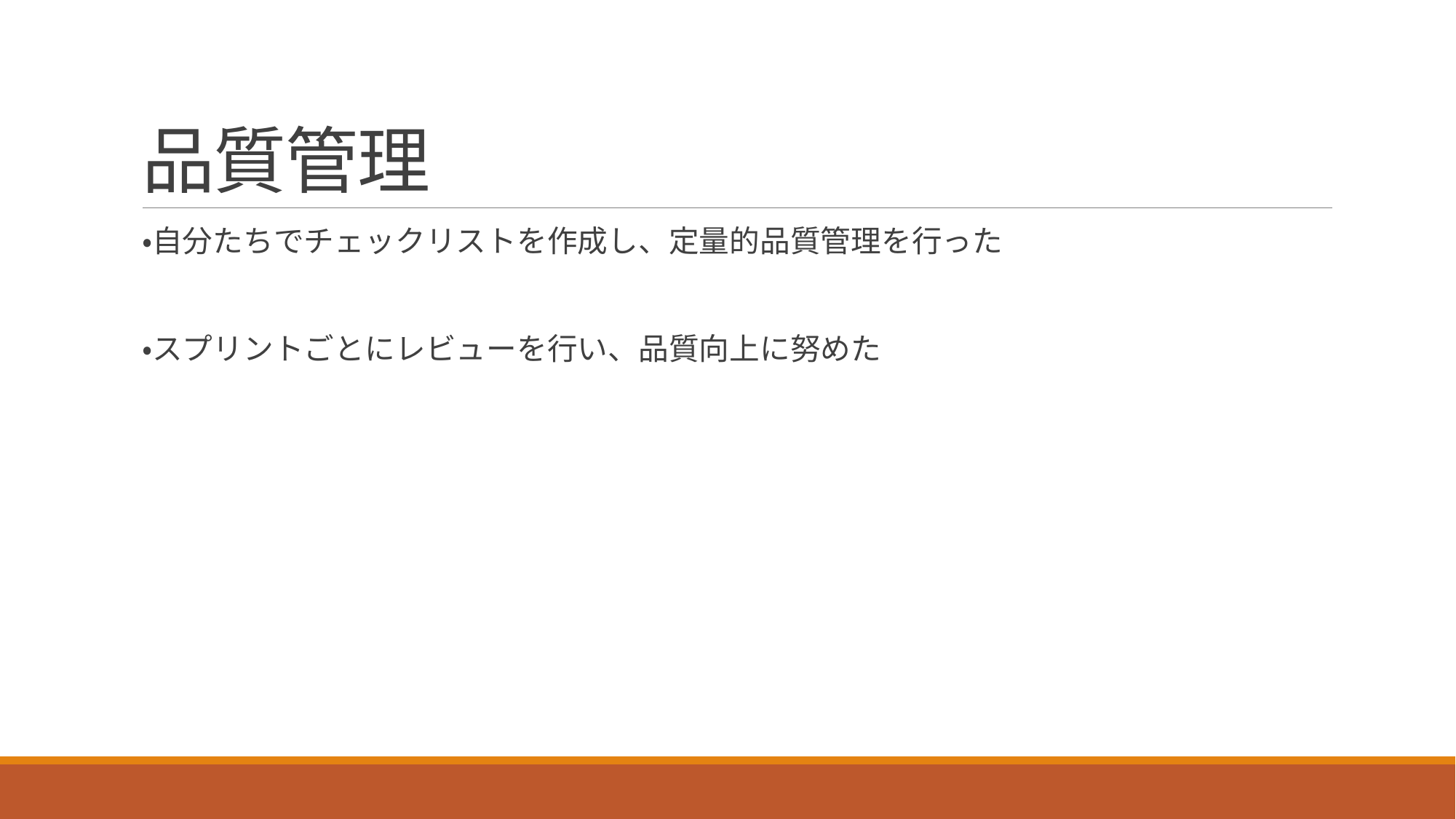

# 品質管理
・自分たちでチェックリストを作成し、定量的品質管理を行った

・スプリントごとにレビューを行い、品質向上に努めた